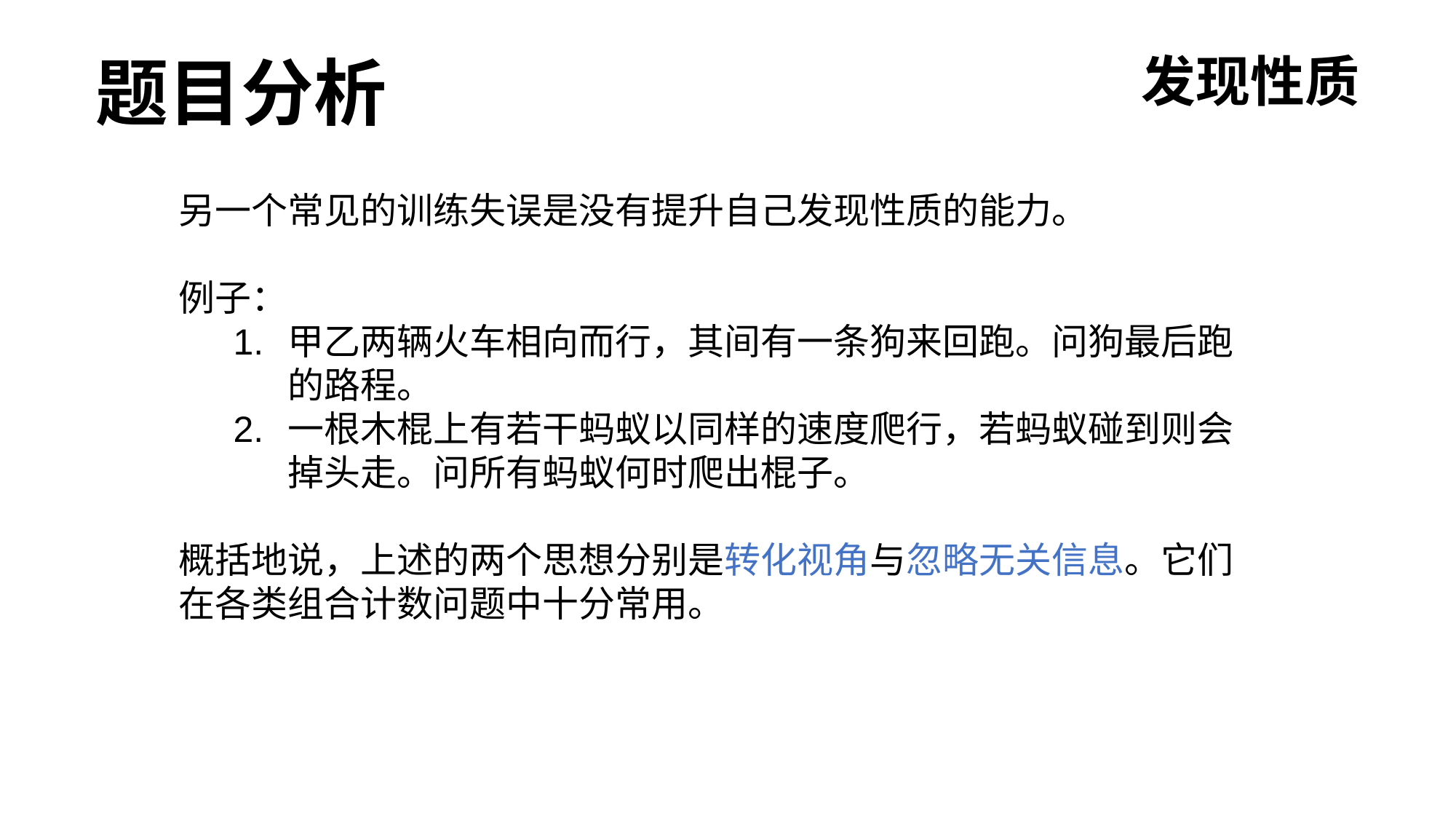

题目分析
发现性质
另一个常见的训练失误是没有提升自己发现性质的能力。

例子：
甲乙两辆火车相向而行，其间有一条狗来回跑。问狗最后跑的路程。
一根木棍上有若干蚂蚁以同样的速度爬行，若蚂蚁碰到则会掉头走。问所有蚂蚁何时爬出棍子。

概括地说，上述的两个思想分别是转化视角与忽略无关信息。它们在各类组合计数问题中十分常用。